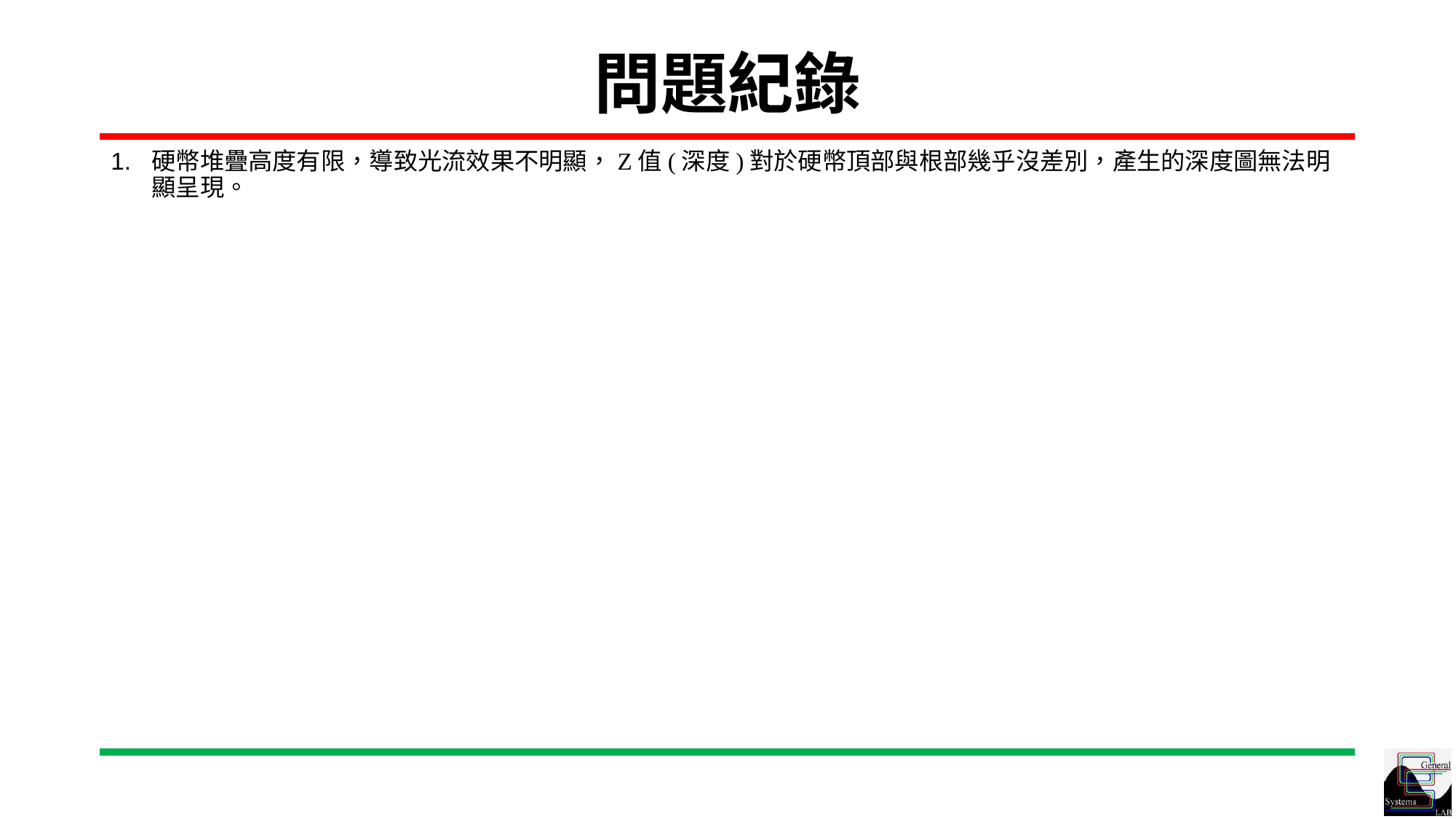

# 問題紀錄
硬幣堆疊高度有限，導致光流效果不明顯，Z值(深度)對於硬幣頂部與根部幾乎沒差別，產生的深度圖無法明顯呈現。